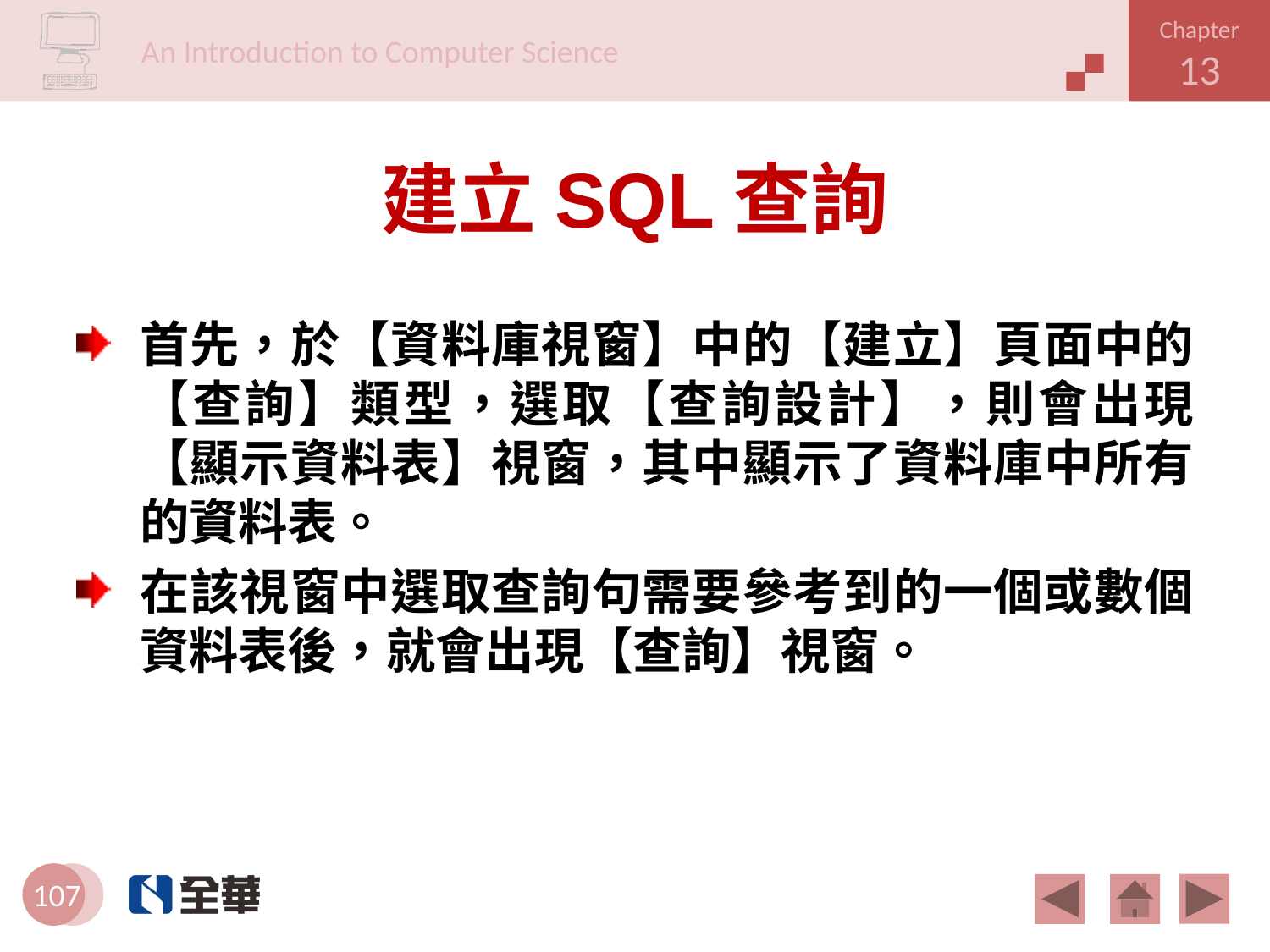

# 建立SQL查詢
首先，於【資料庫視窗】中的【建立】頁面中的【查詢】類型，選取【查詢設計】，則會出現【顯示資料表】視窗，其中顯示了資料庫中所有的資料表。
在該視窗中選取查詢句需要參考到的一個或數個資料表後，就會出現【查詢】視窗。